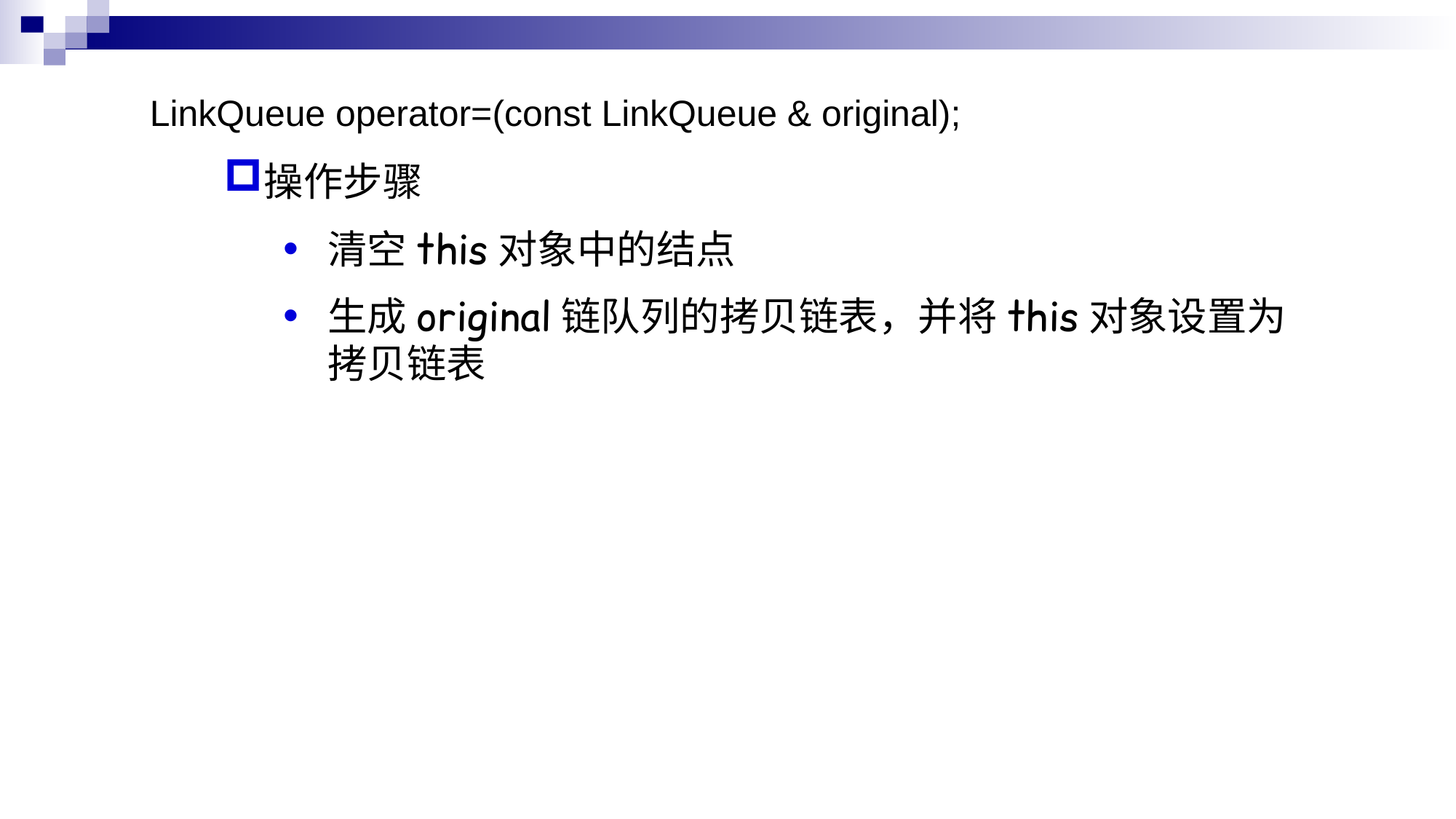

LinkQueue operator=(const LinkQueue & original);
操作步骤
清空this对象中的结点
生成original链队列的拷贝链表，并将this对象设置为拷贝链表